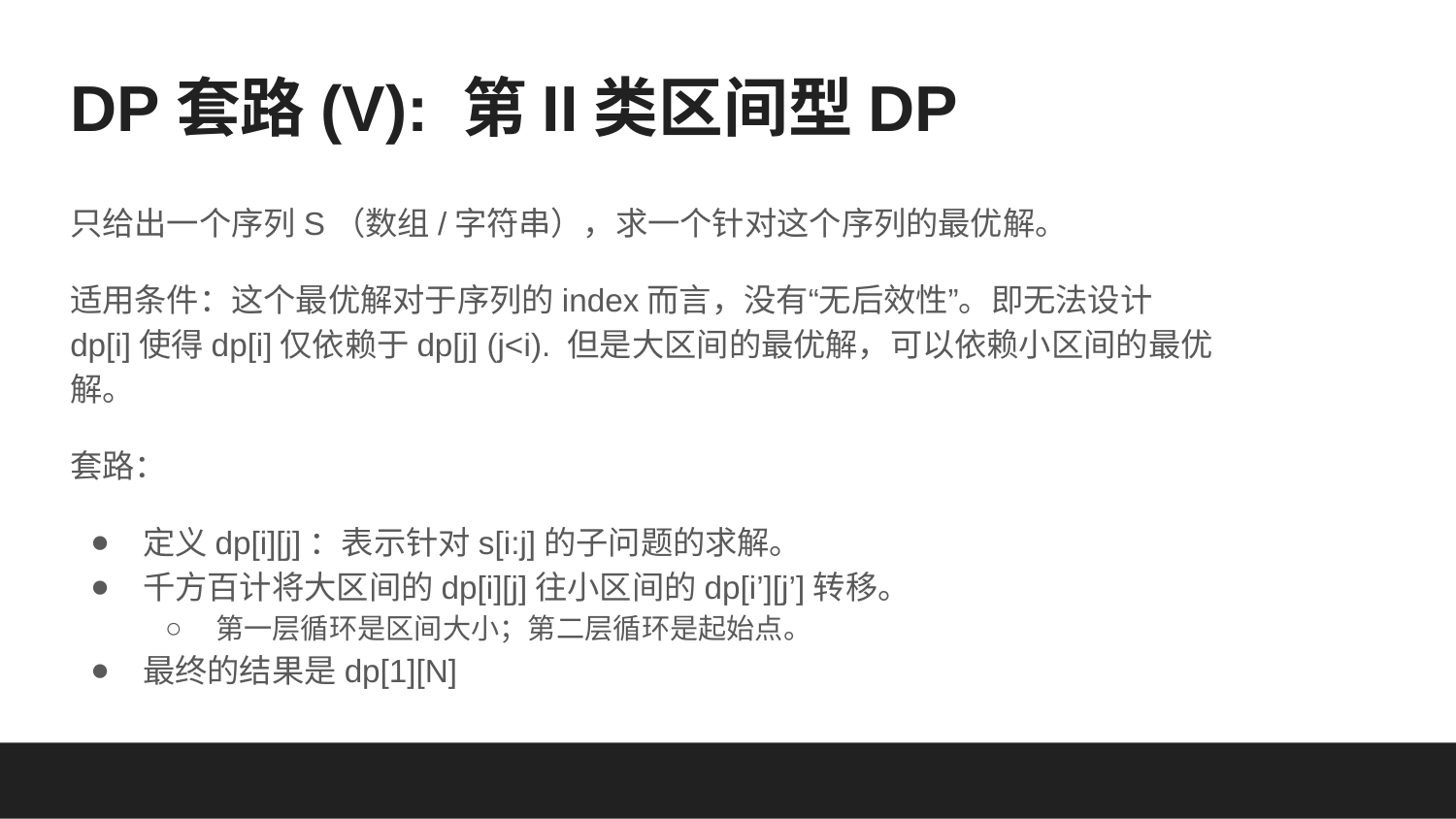

# DP套路(V): 第II类区间型DP
只给出一个序列S（数组/字符串），求一个针对这个序列的最优解。
适用条件：这个最优解对于序列的index而言，没有“无后效性”。即无法设计dp[i]使得dp[i]仅依赖于dp[j] (j<i). 但是大区间的最优解，可以依赖小区间的最优解。
套路：
定义dp[i][j]：表示针对s[i:j]的子问题的求解。
千方百计将大区间的dp[i][j]往小区间的dp[i’][j’]转移。
第一层循环是区间大小；第二层循环是起始点。
最终的结果是dp[1][N]